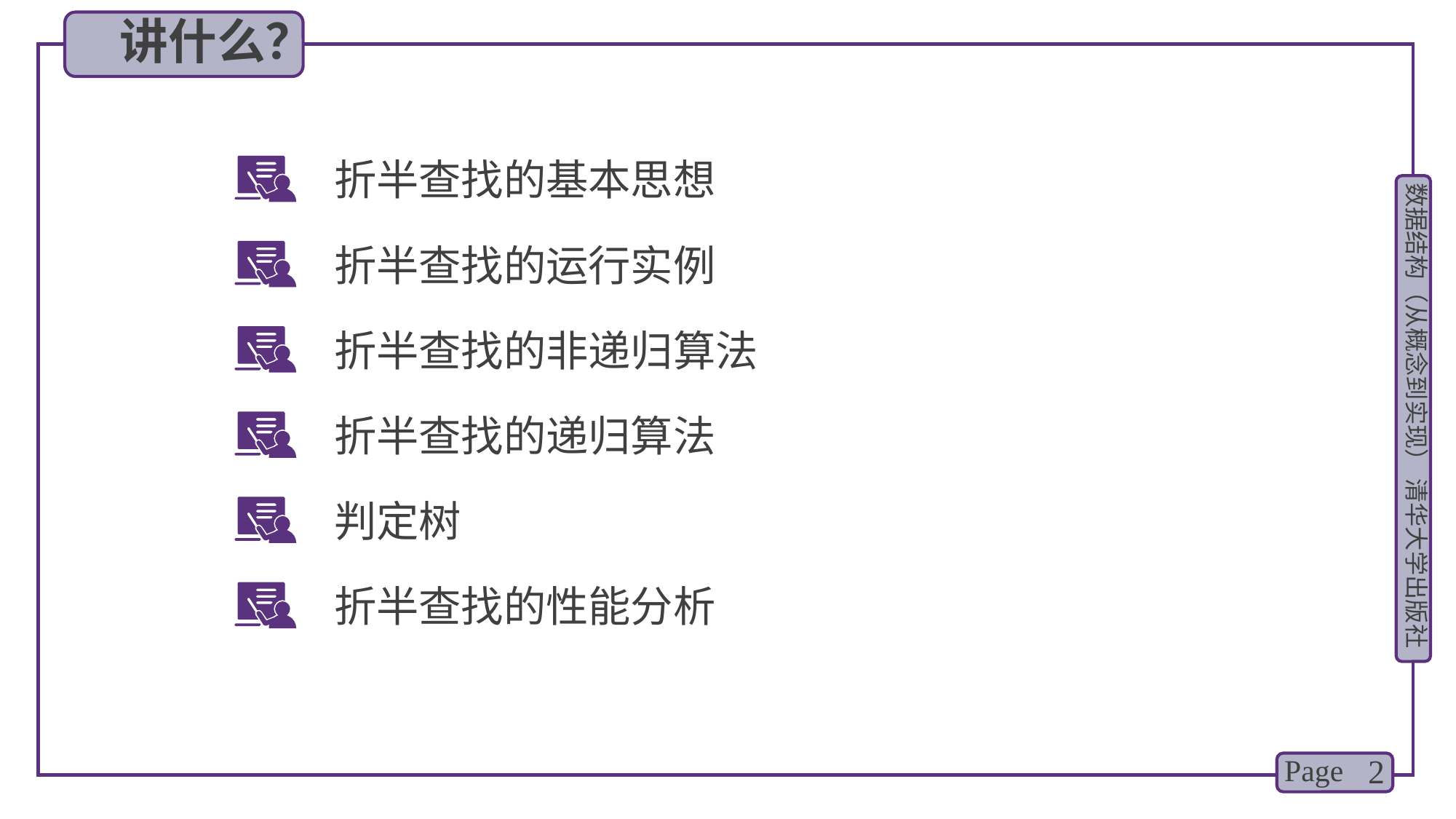

讲什么？

折半查找的基本思想

折半查找的运行实例

折半查找的非递归算法

折半查找的递归算法

判定树

折半查找的性能分析